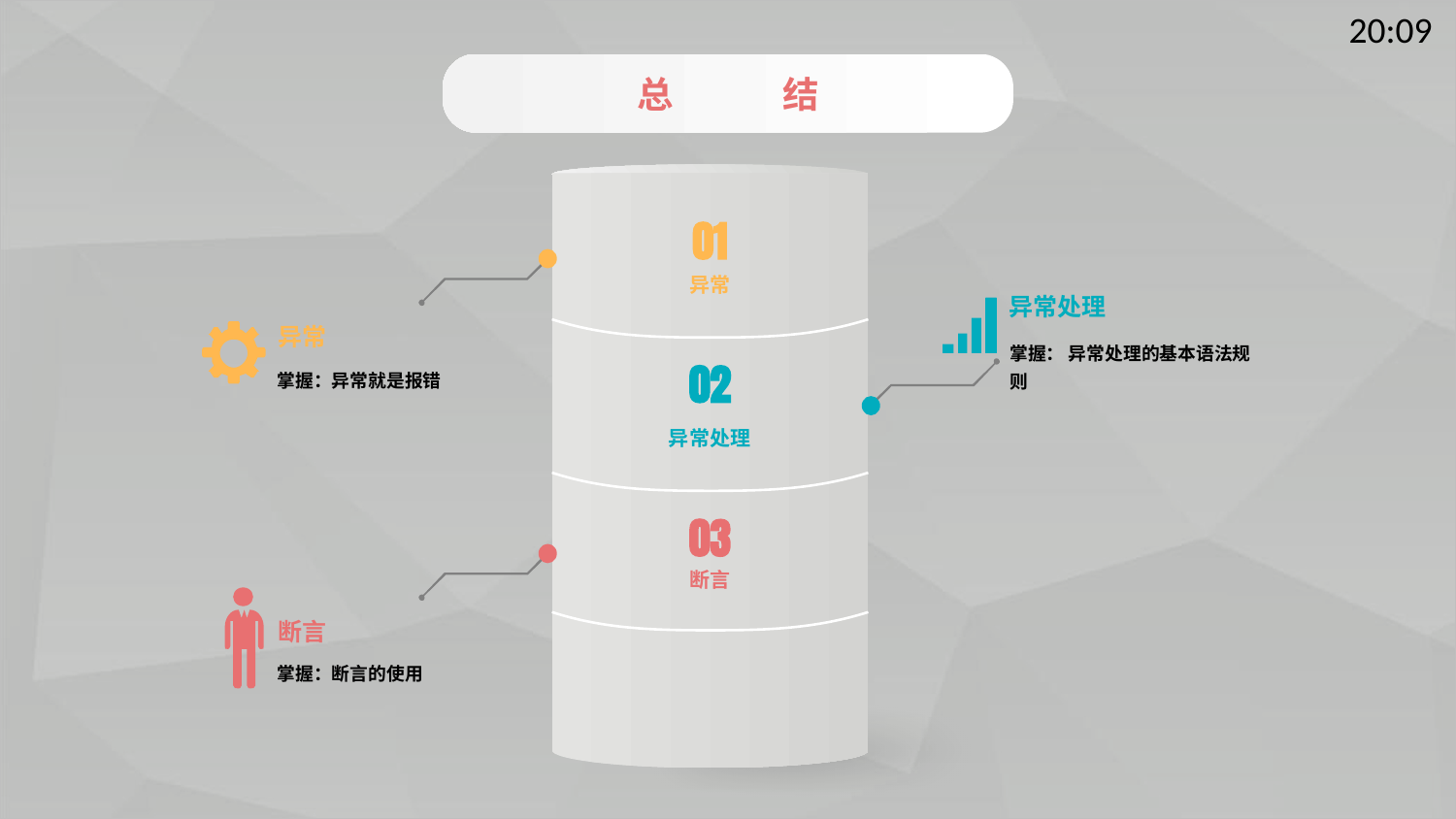

总	结

01
异常

异常处理

掌握： 异常处理的基本语法规则
异常

掌握：异常就是报错
02
异常处理

03
断言

断言
掌握：断言的使用